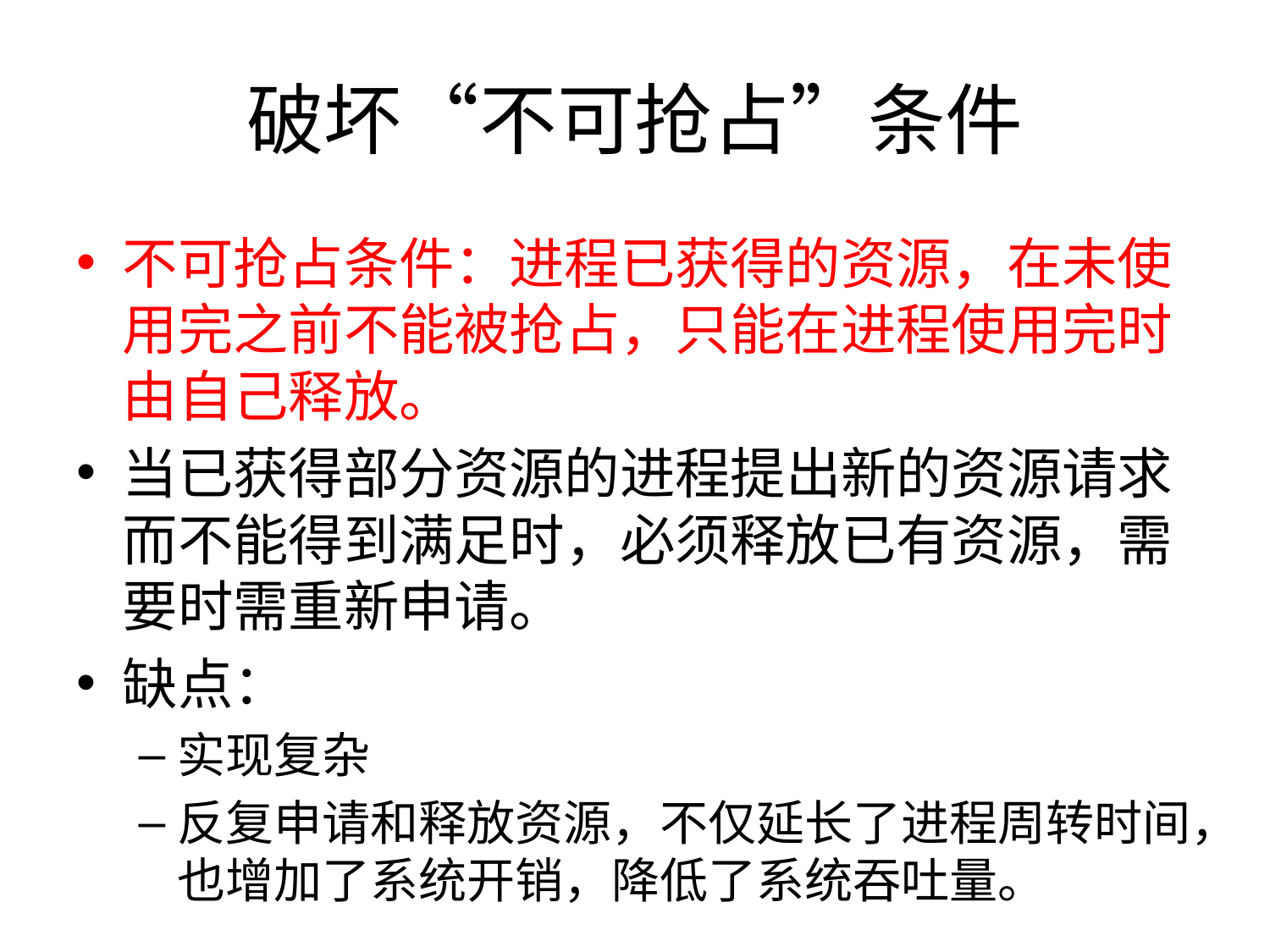

# 破坏“不可抢占”条件
不可抢占条件：进程已获得的资源，在未使用完之前不能被抢占，只能在进程使用完时由自己释放。
当已获得部分资源的进程提出新的资源请求而不能得到满足时，必须释放已有资源，需要时需重新申请。
缺点：
实现复杂
反复申请和释放资源，不仅延长了进程周转时间，也增加了系统开销，降低了系统吞吐量。